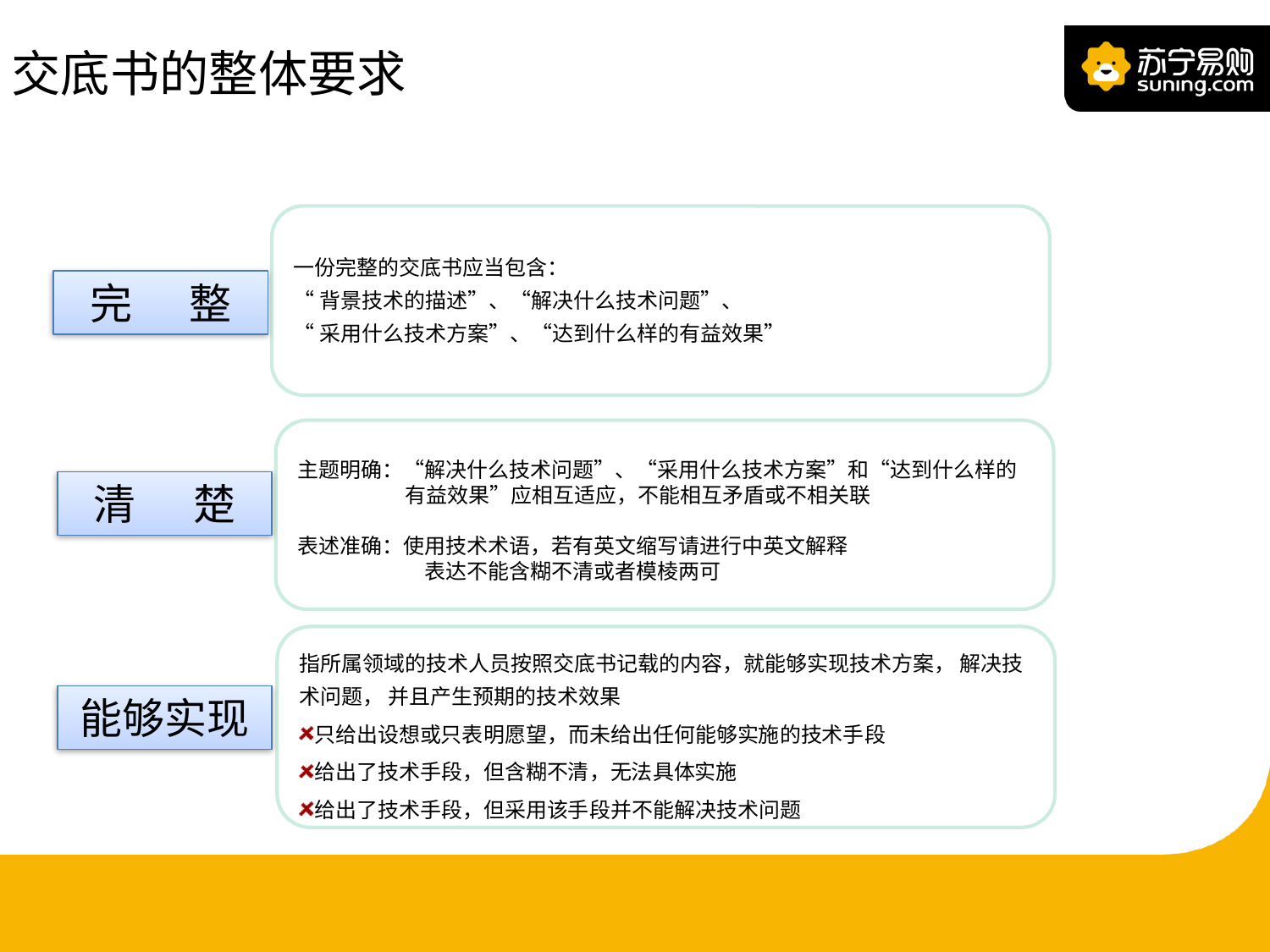

# 交底书的整体要求

一份完整的交底书应当包含：
“背景技术的描述”、“解决什么技术问题”、
“采用什么技术方案”、“达到什么样的有益效果”
完      整

主题明确：“解决什么技术问题”、“采用什么技术方案”和“达到什么样的
                      有益效果”应相互适应，不能相互矛盾或不相关联

表述准确：使用技术术语，若有英文缩写请进行中英文解释
	表达不能含糊不清或者模棱两可
清      楚
指所属领域的技术人员按照交底书记载的内容，就能够实现技术方案， 解决技术问题， 并且产生预期的技术效果
只给出设想或只表明愿望，而未给出任何能够实施的技术手段
给出了技术手段，但含糊不清，无法具体实施
给出了技术手段，但采用该手段并不能解决技术问题

能够实现